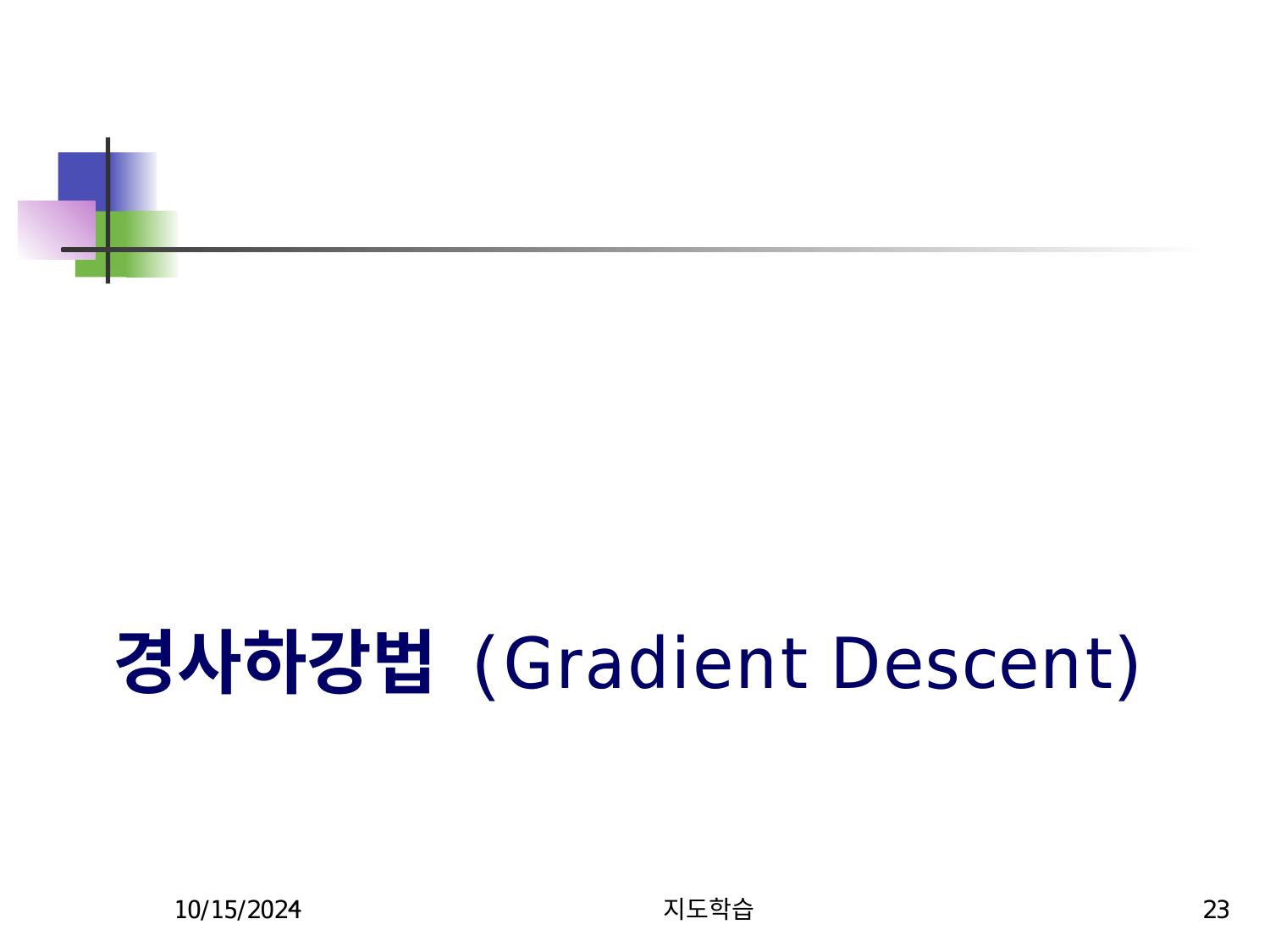

# 경사하강법 (Gradient Descent)
10/15/2024
지도학습
23